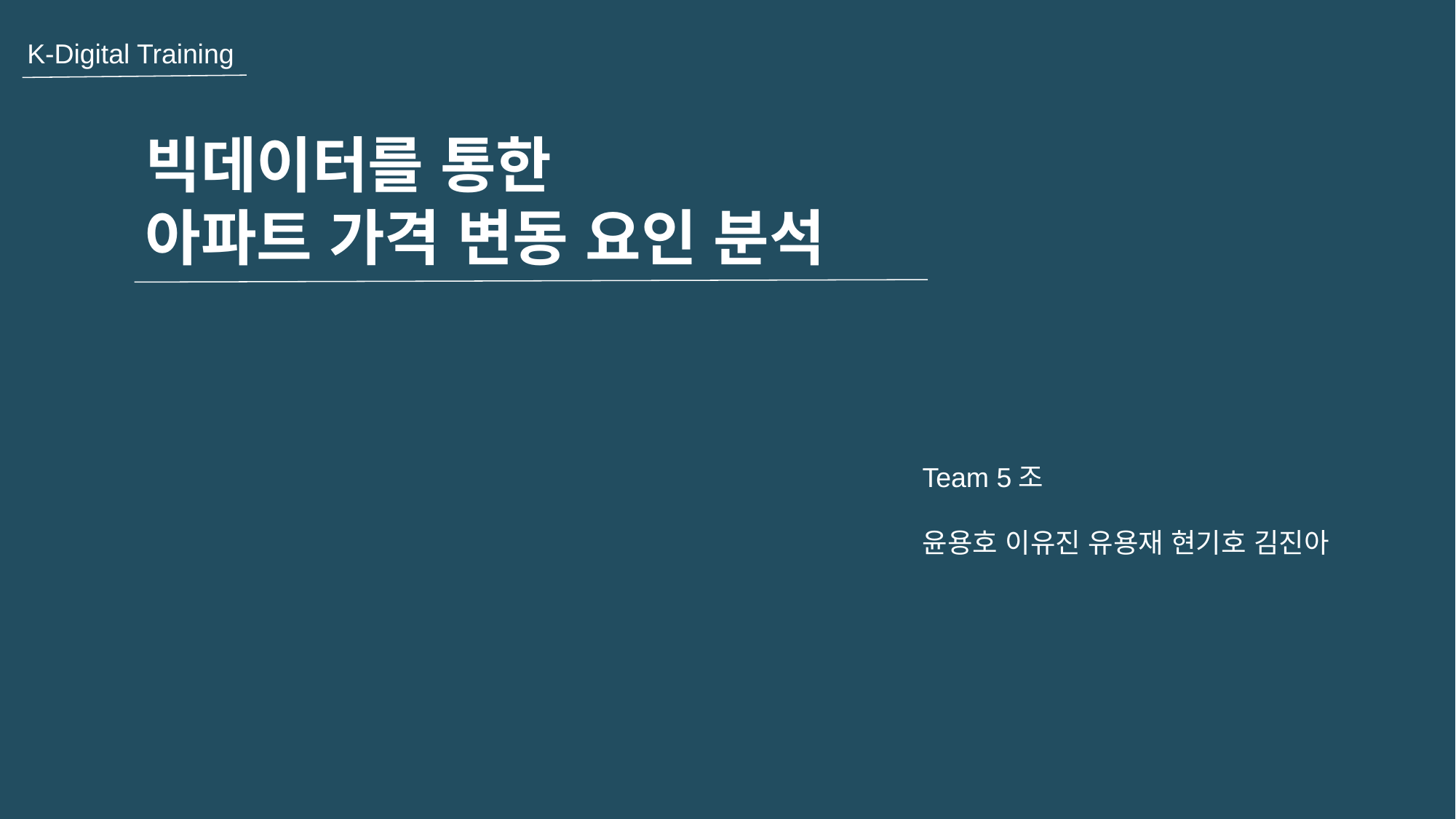

K-Digital Training
빅데이터를 통한
아파트 가격 변동 요인 분석
Team 5조

윤용호 이유진 유용재 현기호 김진아